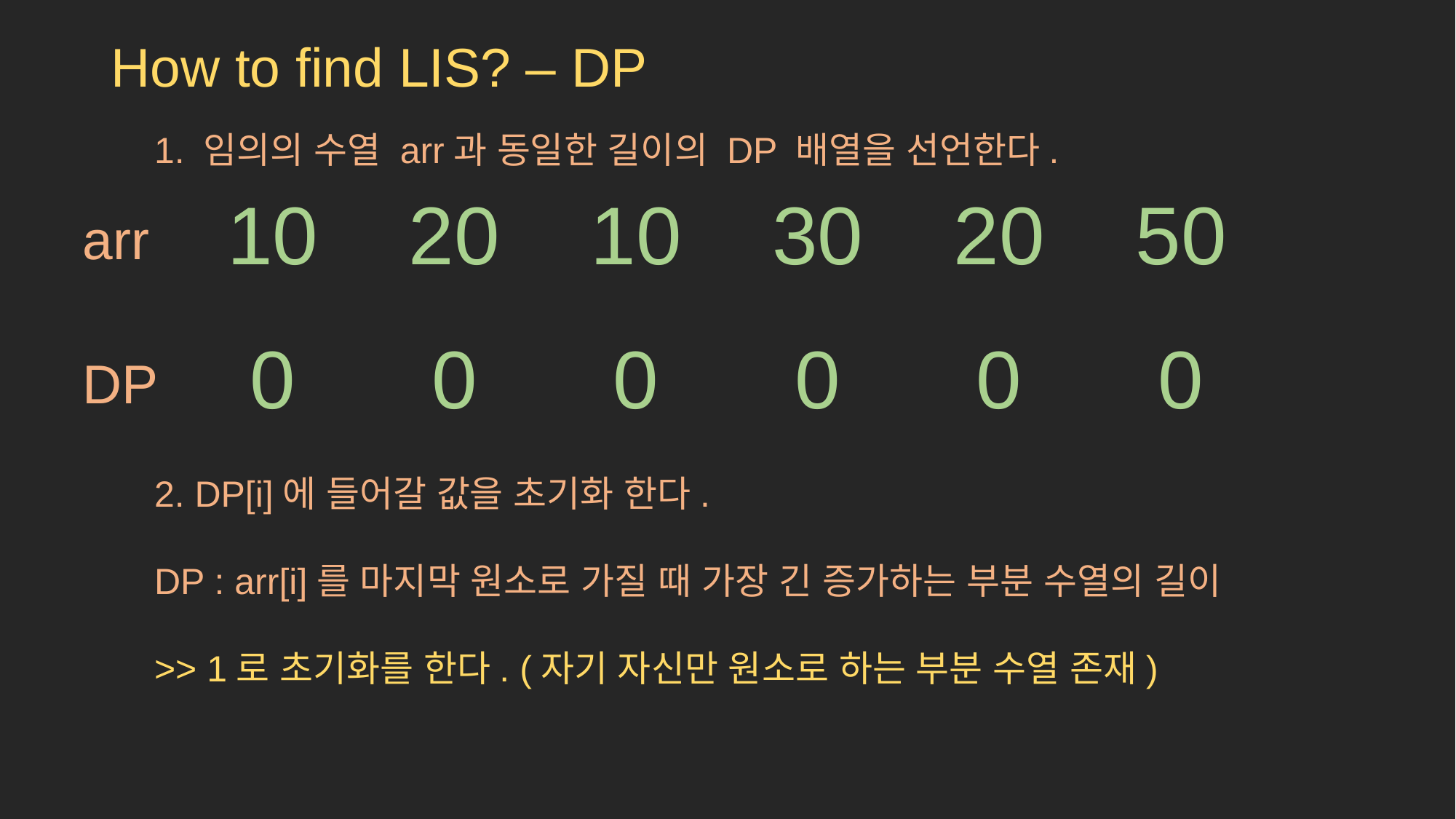

# How to find LIS? – DP
1. 임의의 수열 arr과 동일한 길이의 DP 배열을 선언한다.
10    20    10    30    20    50
arr
0      0      0      0      0      0
DP
2. DP[i]에 들어갈 값을 초기화 한다.

DP : arr[i]를 마지막 원소로 가질 때 가장 긴 증가하는 부분 수열의 길이

>> 1로 초기화를 한다. (자기 자신만 원소로 하는 부분 수열 존재)